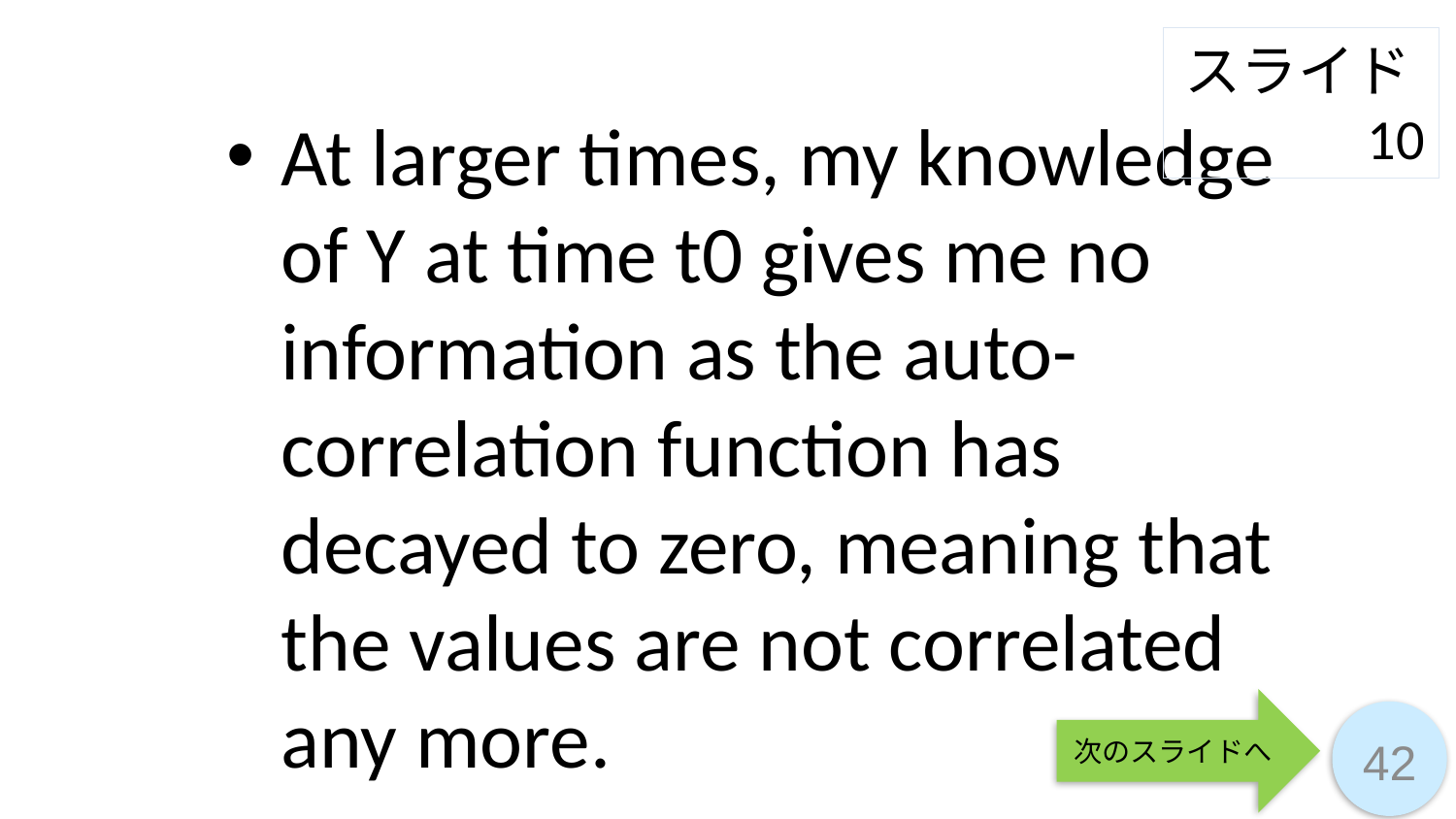

スライド10
At larger times, my knowledge of Y at time t0 gives me no information as the auto-correlation function has decayed to zero, meaning that the values are not correlated any more.
次のスライドへ
42